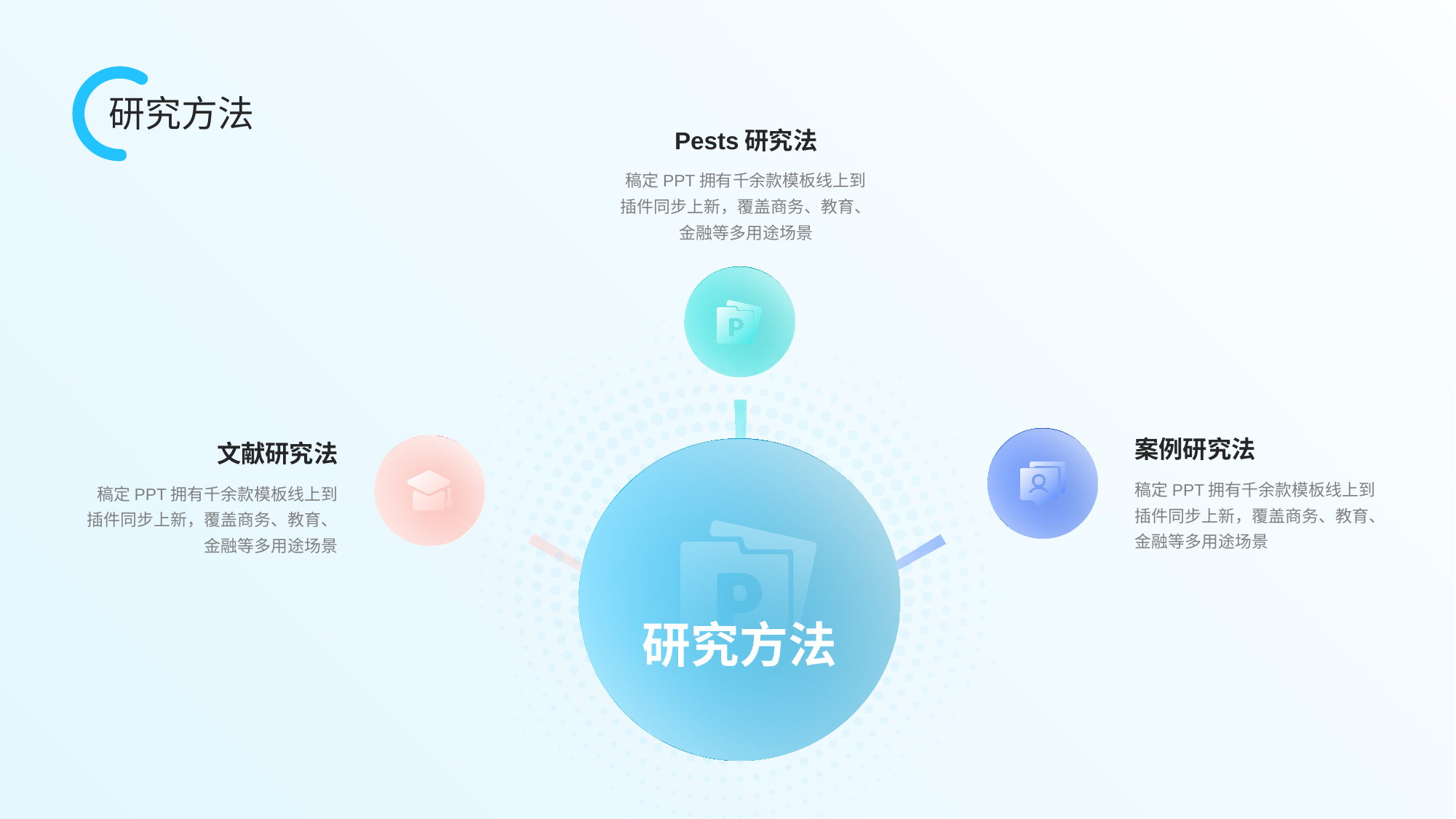

研究方法
Pests研究法
稿定PPT拥有千余款模板线上到插件同步上新，覆盖商务、教育、金融等多用途场景

研究方法

案例研究法

文献研究法

稿定PPT拥有千余款模板线上到插件同步上新，覆盖商务、教育、金融等多用途场景
稿定PPT拥有千余款模板线上到插件同步上新，覆盖商务、教育、金融等多用途场景